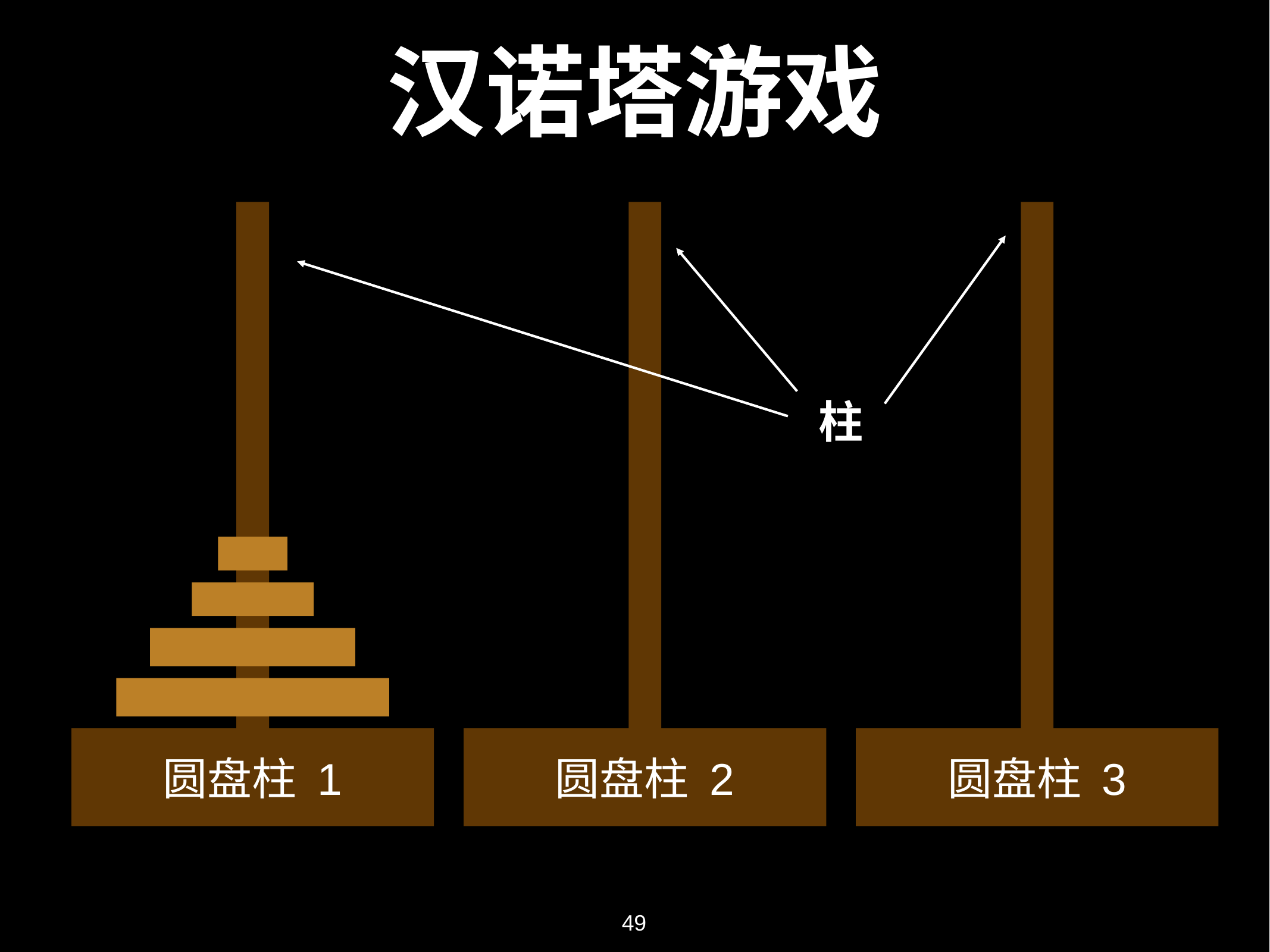

# 汉诺塔游戏

柱

圆盘柱 1
圆盘柱 2
圆盘柱 3
49